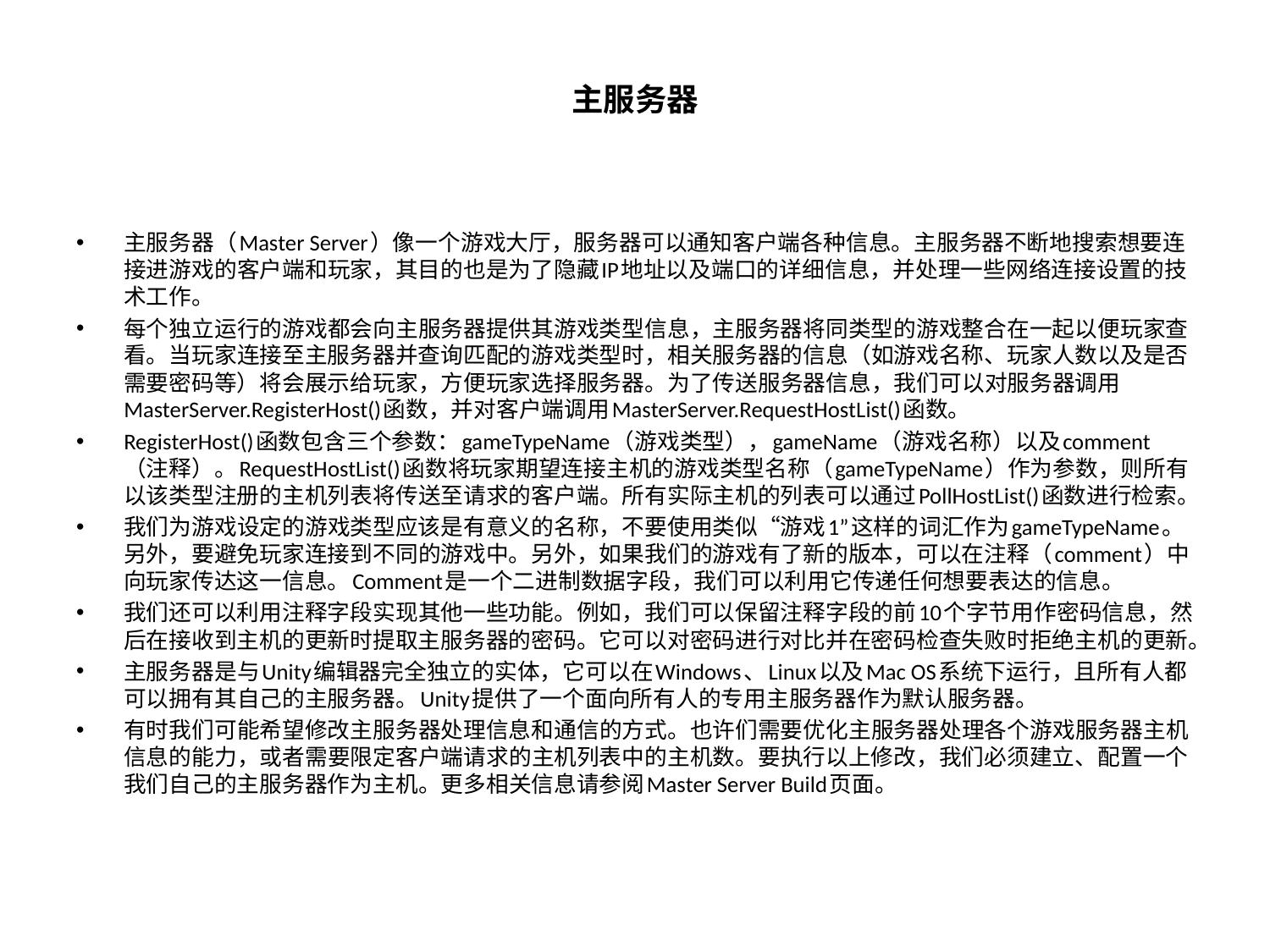

# 主服务器
主服务器（Master Server）像一个游戏大厅，服务器可以通知客户端各种信息。主服务器不断地搜索想要连接进游戏的客户端和玩家，其目的也是为了隐藏IP地址以及端口的详细信息，并处理一些网络连接设置的技术工作。
每个独立运行的游戏都会向主服务器提供其游戏类型信息，主服务器将同类型的游戏整合在一起以便玩家查看。当玩家连接至主服务器并查询匹配的游戏类型时，相关服务器的信息（如游戏名称、玩家人数以及是否需要密码等）将会展示给玩家，方便玩家选择服务器。为了传送服务器信息，我们可以对服务器调用MasterServer.RegisterHost()函数，并对客户端调用MasterServer.RequestHostList()函数。
RegisterHost()函数包含三个参数：gameTypeName（游戏类型），gameName（游戏名称）以及comment（注释）。RequestHostList()函数将玩家期望连接主机的游戏类型名称（gameTypeName）作为参数，则所有以该类型注册的主机列表将传送至请求的客户端。所有实际主机的列表可以通过PollHostList()函数进行检索。
我们为游戏设定的游戏类型应该是有意义的名称，不要使用类似“游戏1”这样的词汇作为gameTypeName。另外，要避免玩家连接到不同的游戏中。另外，如果我们的游戏有了新的版本，可以在注释（comment）中向玩家传达这一信息。Comment是一个二进制数据字段，我们可以利用它传递任何想要表达的信息。
我们还可以利用注释字段实现其他一些功能。例如，我们可以保留注释字段的前10个字节用作密码信息，然后在接收到主机的更新时提取主服务器的密码。它可以对密码进行对比并在密码检查失败时拒绝主机的更新。
主服务器是与Unity编辑器完全独立的实体，它可以在Windows、Linux以及Mac OS系统下运行，且所有人都可以拥有其自己的主服务器。Unity提供了一个面向所有人的专用主服务器作为默认服务器。
有时我们可能希望修改主服务器处理信息和通信的方式。也许们需要优化主服务器处理各个游戏服务器主机信息的能力，或者需要限定客户端请求的主机列表中的主机数。要执行以上修改，我们必须建立、配置一个我们自己的主服务器作为主机。更多相关信息请参阅Master Server Build页面。